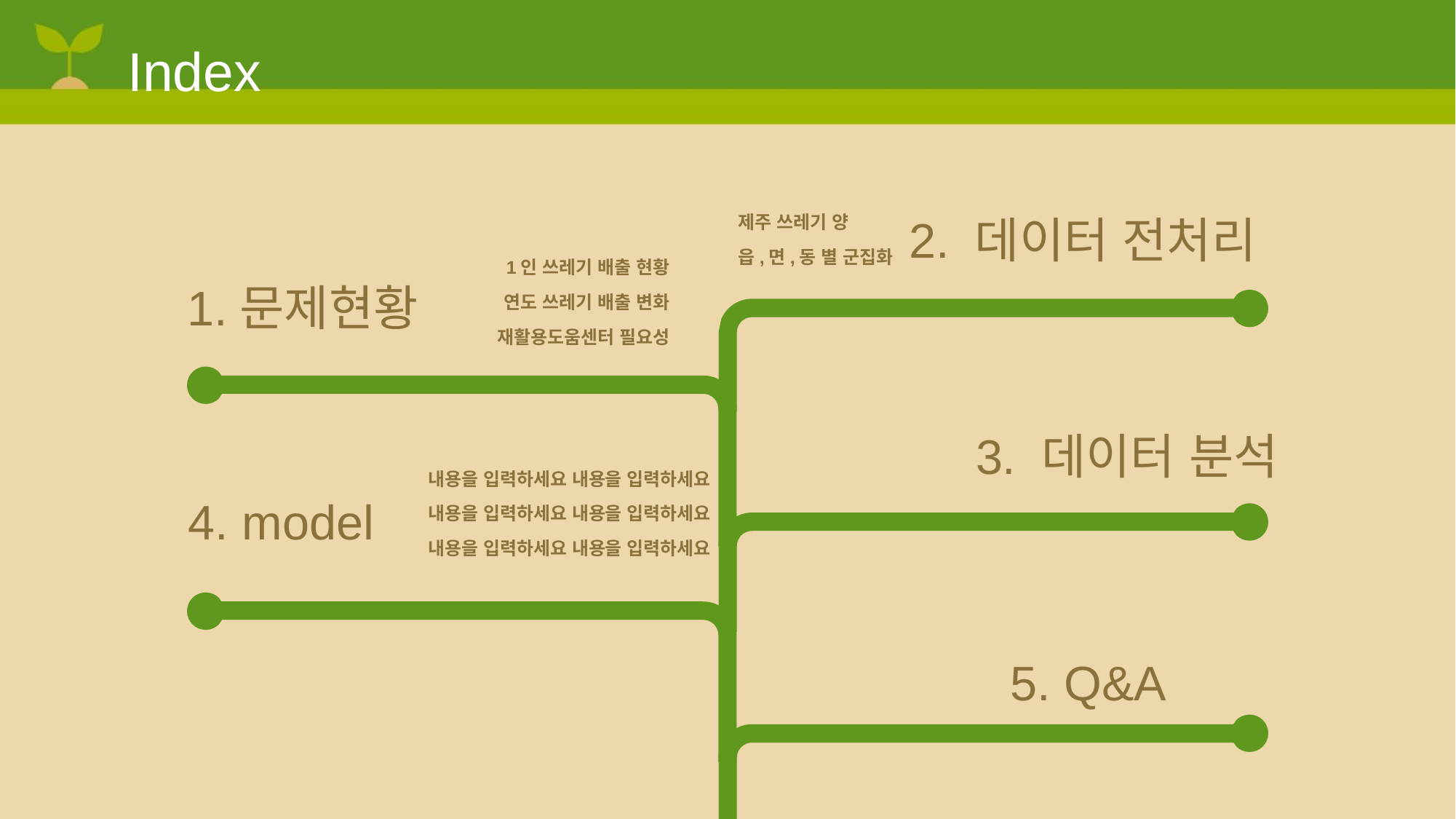

# Index
제주 쓰레기 양
읍,면,동 별 군집화
2. 데이터 전처리
1인 쓰레기 배출 현황
연도 쓰레기 배출 변화
재활용도움센터 필요성
1.문제현황
3. 데이터 분석
내용을 입력하세요 내용을 입력하세요
내용을 입력하세요 내용을 입력하세요
내용을 입력하세요 내용을 입력하세요

4. model
5. Q&A